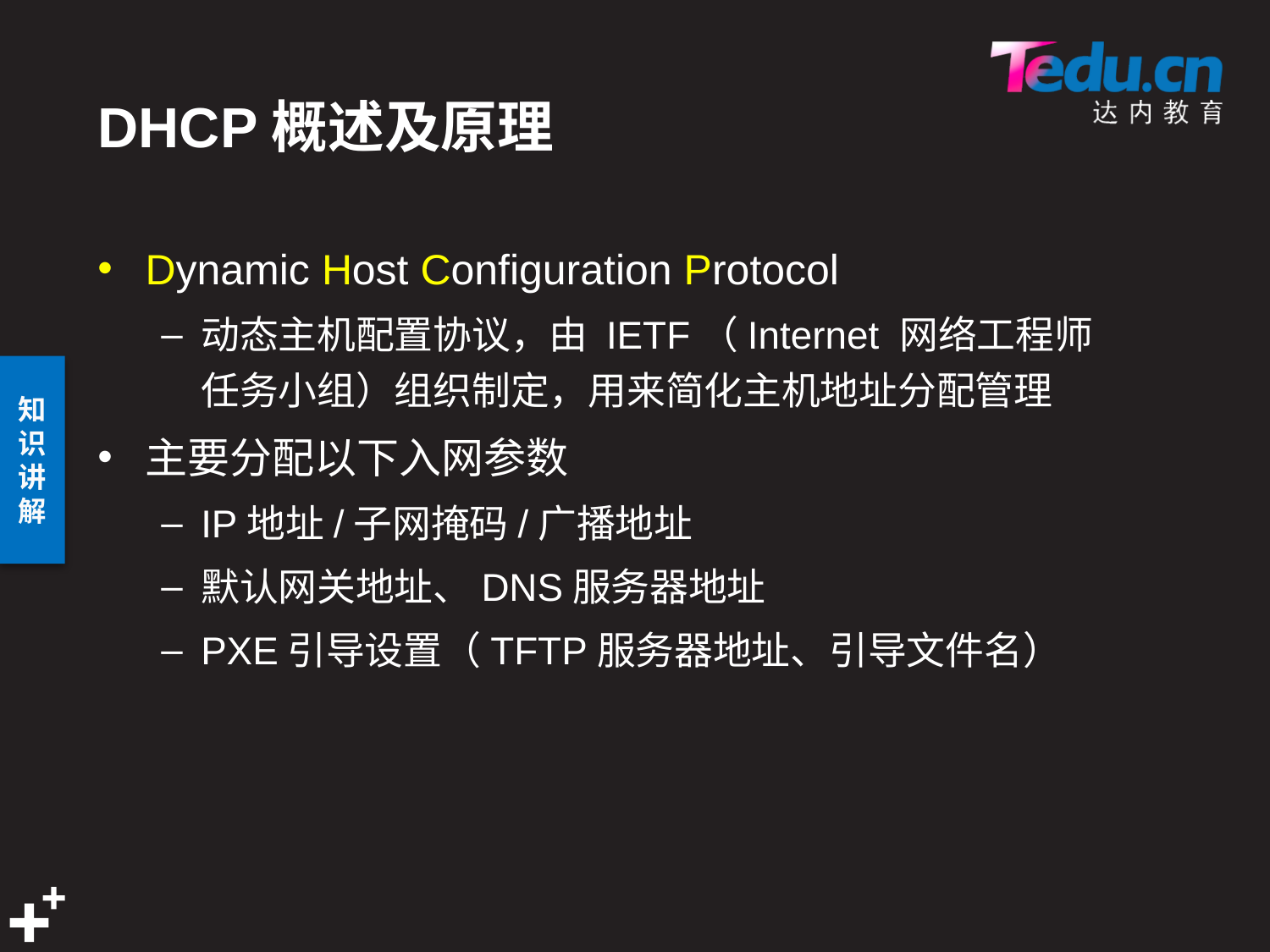

# DHCP概述及原理
Dynamic Host Configuration Protocol
动态主机配置协议，由 IETF（Internet 网络工程师任务小组）组织制定，用来简化主机地址分配管理
主要分配以下入网参数
IP地址/子网掩码/广播地址
默认网关地址、DNS服务器地址
PXE引导设置（TFTP服务器地址、引导文件名）